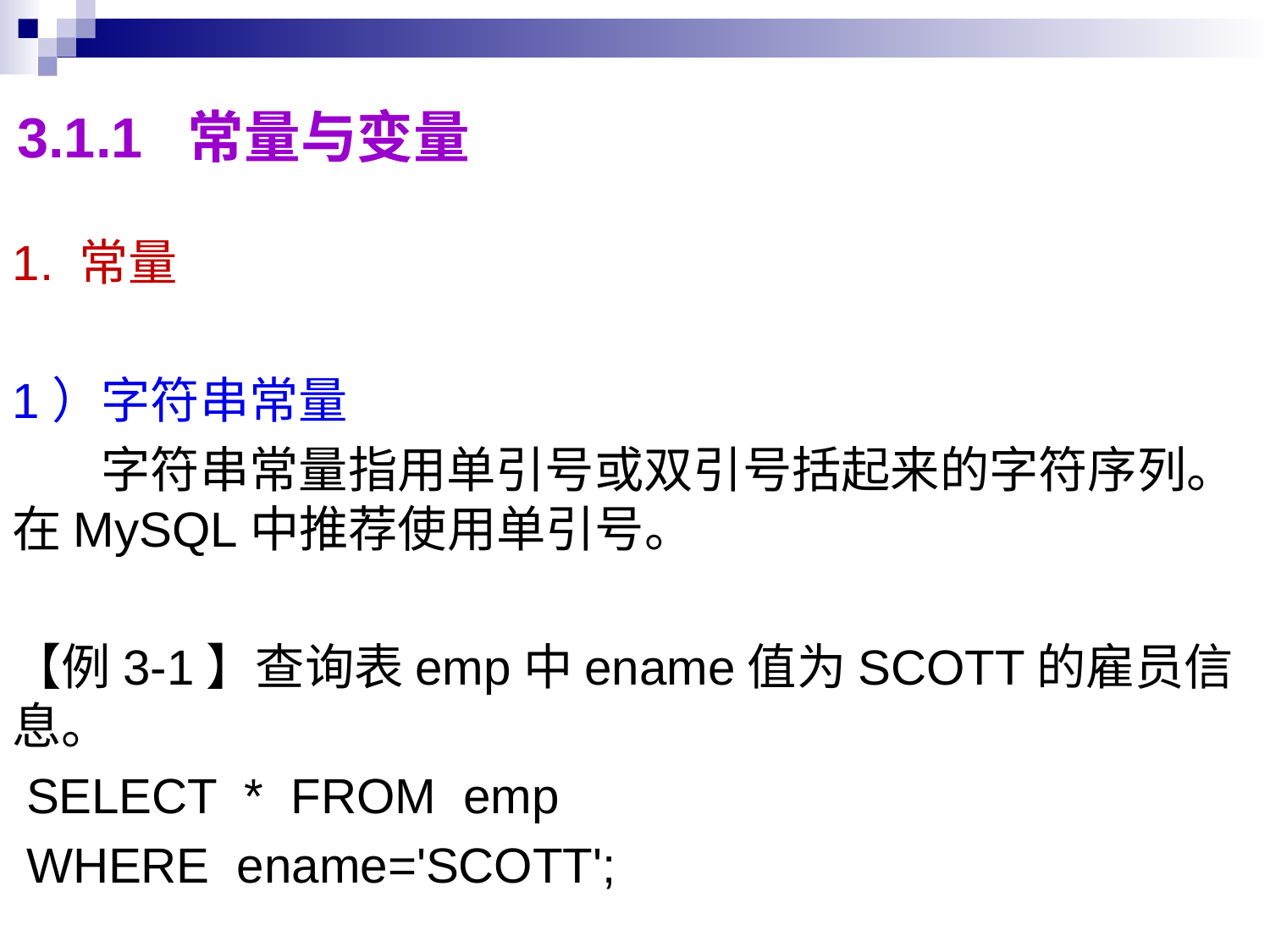

3.1.1  常量与变量
1. 常量

1）字符串常量
       字符串常量指用单引号或双引号括起来的字符序列。在MySQL中推荐使用单引号。

【例3-1】查询表emp中ename值为SCOTT的雇员信息。
 SELECT  *  FROM  emp
 WHERE  ename='SCOTT';